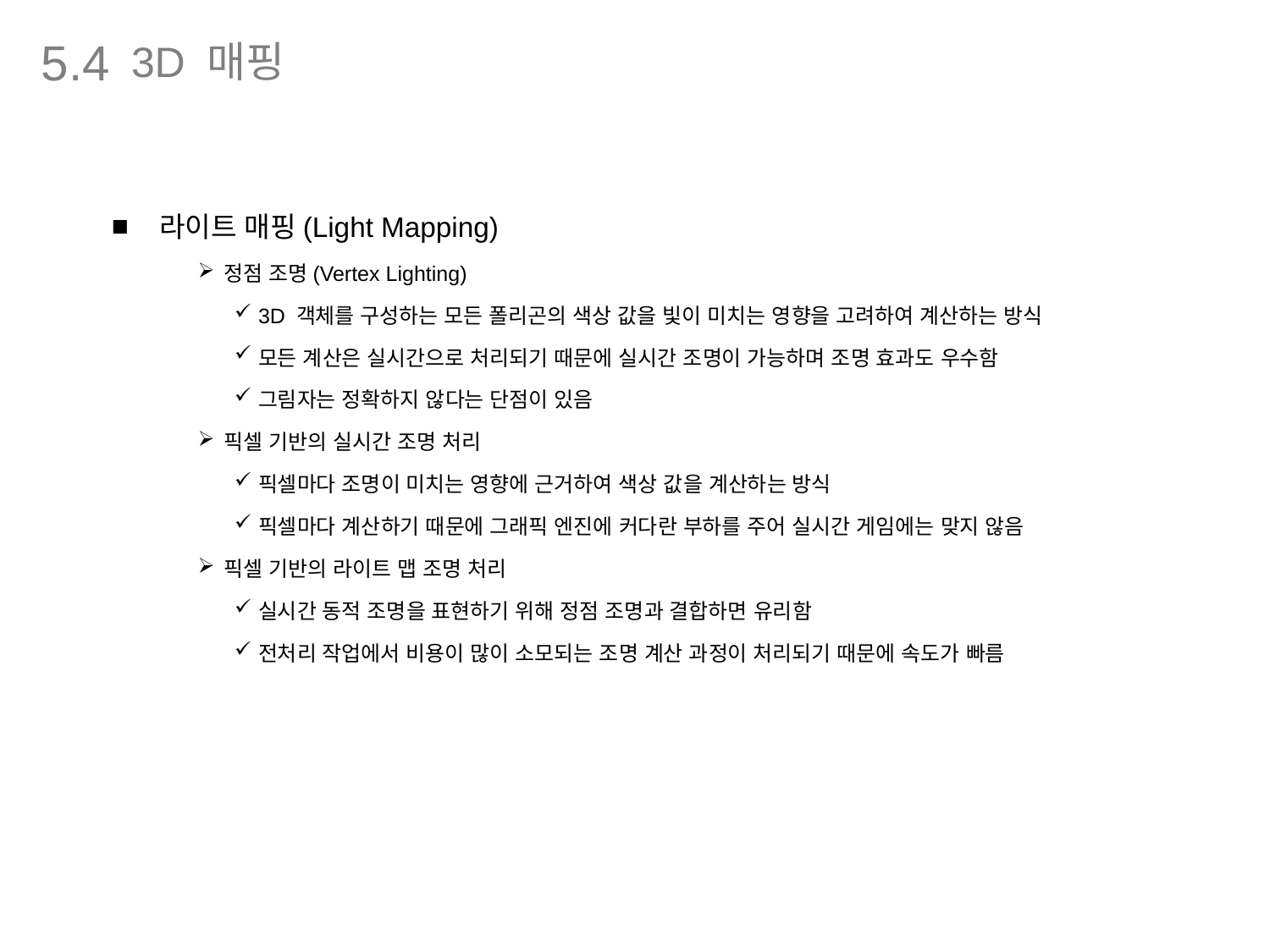

3D 매핑
5.4
라이트 매핑(Light Mapping)
정점 조명(Vertex Lighting)
3D 객체를 구성하는 모든 폴리곤의 색상 값을 빛이 미치는 영향을 고려하여 계산하는 방식
모든 계산은 실시간으로 처리되기 때문에 실시간 조명이 가능하며 조명 효과도 우수함
그림자는 정확하지 않다는 단점이 있음
픽셀 기반의 실시간 조명 처리
픽셀마다 조명이 미치는 영향에 근거하여 색상 값을 계산하는 방식
픽셀마다 계산하기 때문에 그래픽 엔진에 커다란 부하를 주어 실시간 게임에는 맞지 않음
픽셀 기반의 라이트 맵 조명 처리
실시간 동적 조명을 표현하기 위해 정점 조명과 결합하면 유리함
전처리 작업에서 비용이 많이 소모되는 조명 계산 과정이 처리되기 때문에 속도가 빠름